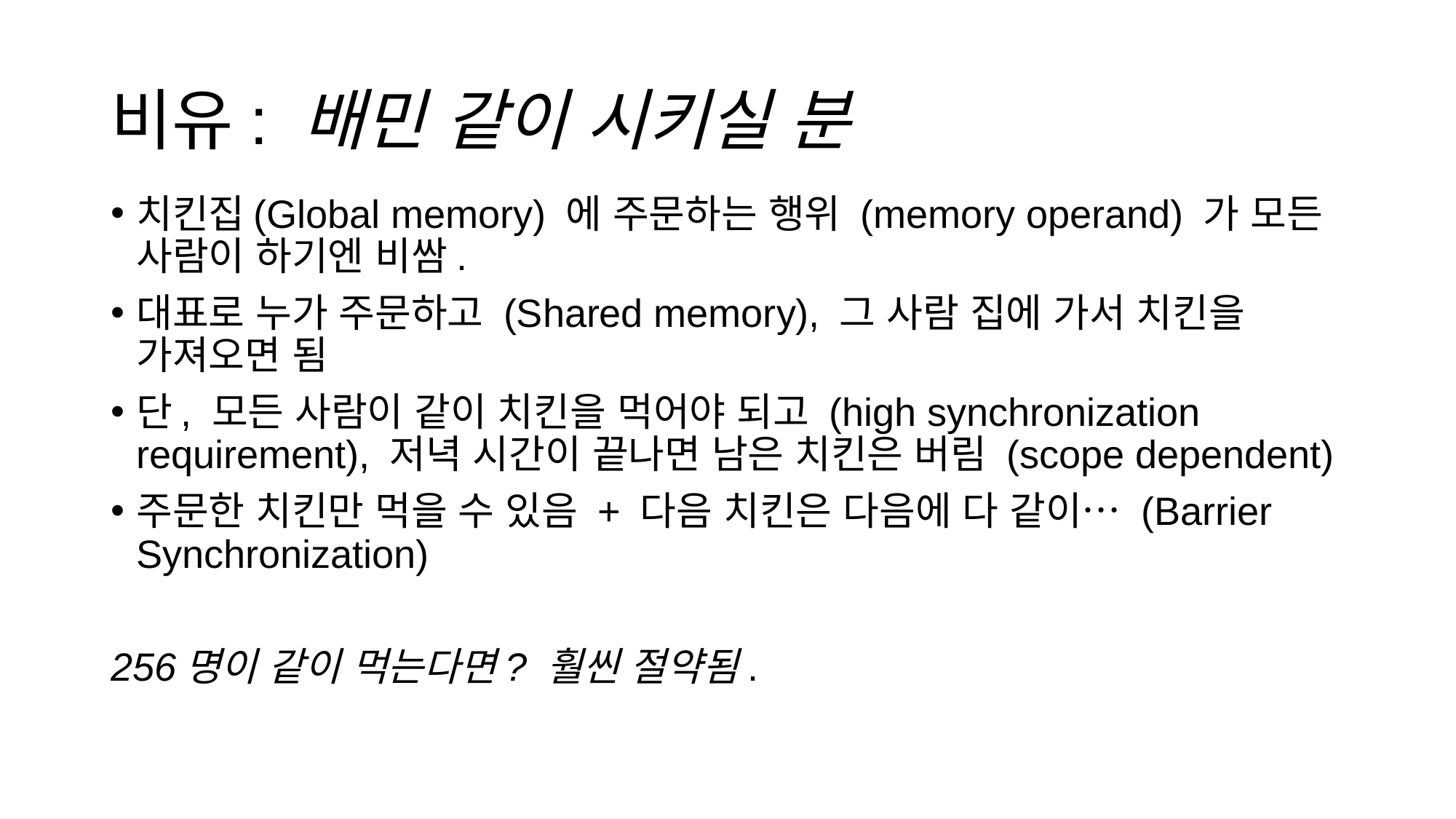

# 비유: 배민 같이 시키실 분
치킨집(Global memory) 에 주문하는 행위 (memory operand) 가 모든 사람이 하기엔 비쌈.
대표로 누가 주문하고 (Shared memory), 그 사람 집에 가서 치킨을 가져오면 됨
단, 모든 사람이 같이 치킨을 먹어야 되고 (high synchronization requirement), 저녁 시간이 끝나면 남은 치킨은 버림 (scope dependent)
주문한 치킨만 먹을 수 있음 + 다음 치킨은 다음에 다 같이… (Barrier Synchronization)

256명이 같이 먹는다면? 훨씬 절약됨.